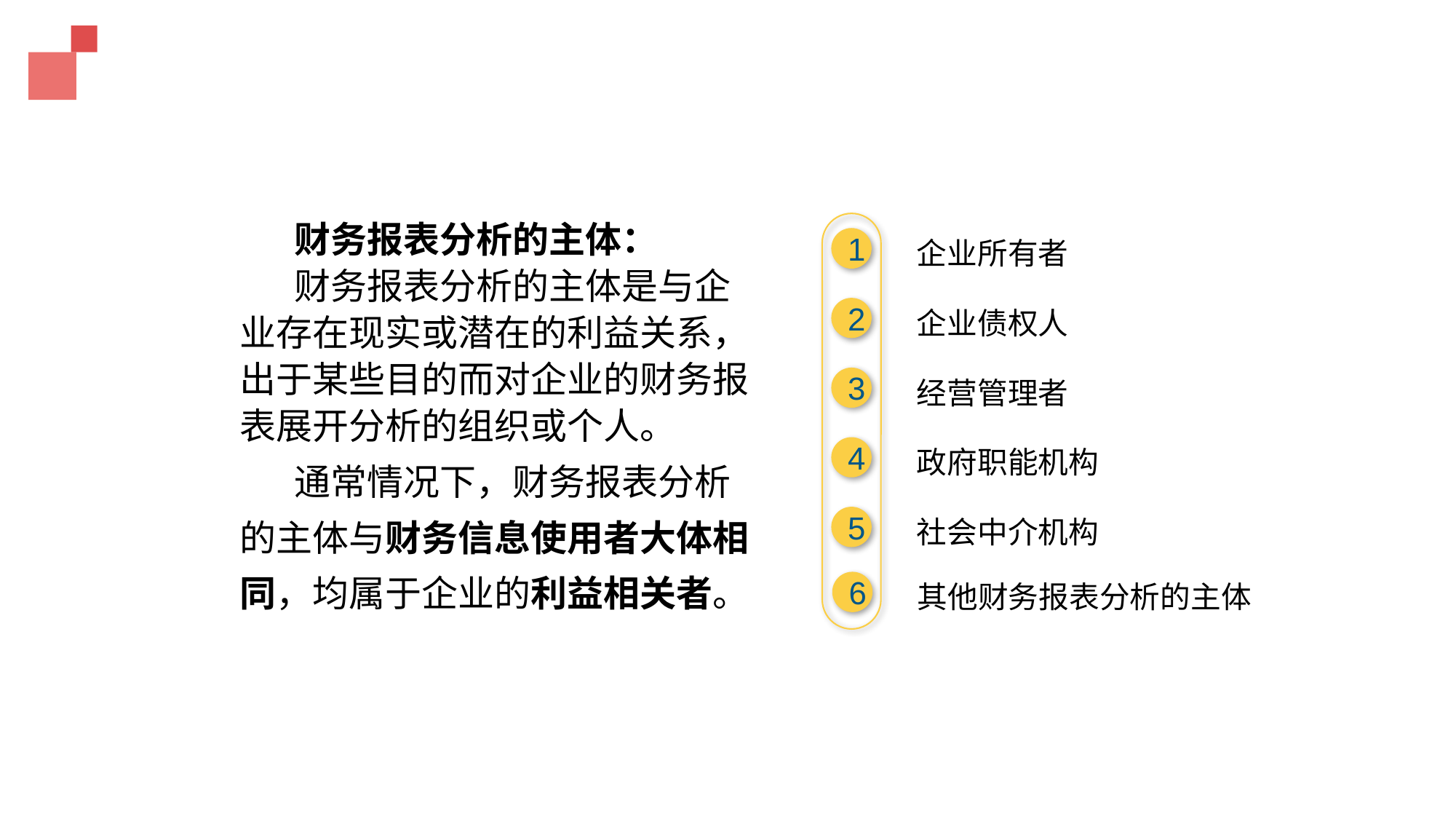

财务报表分析的主体：
财务报表分析的主体是与企业存在现实或潜在的利益关系，出于某些目的而对企业的财务报表展开分析的组织或个人。
通常情况下，财务报表分析的主体与财务信息使用者大体相同，均属于企业的利益相关者。
1
企业所有者
2
企业债权人
3
经营管理者

4
政府职能机构
5
社会中介机构
6
其他财务报表分析的主体